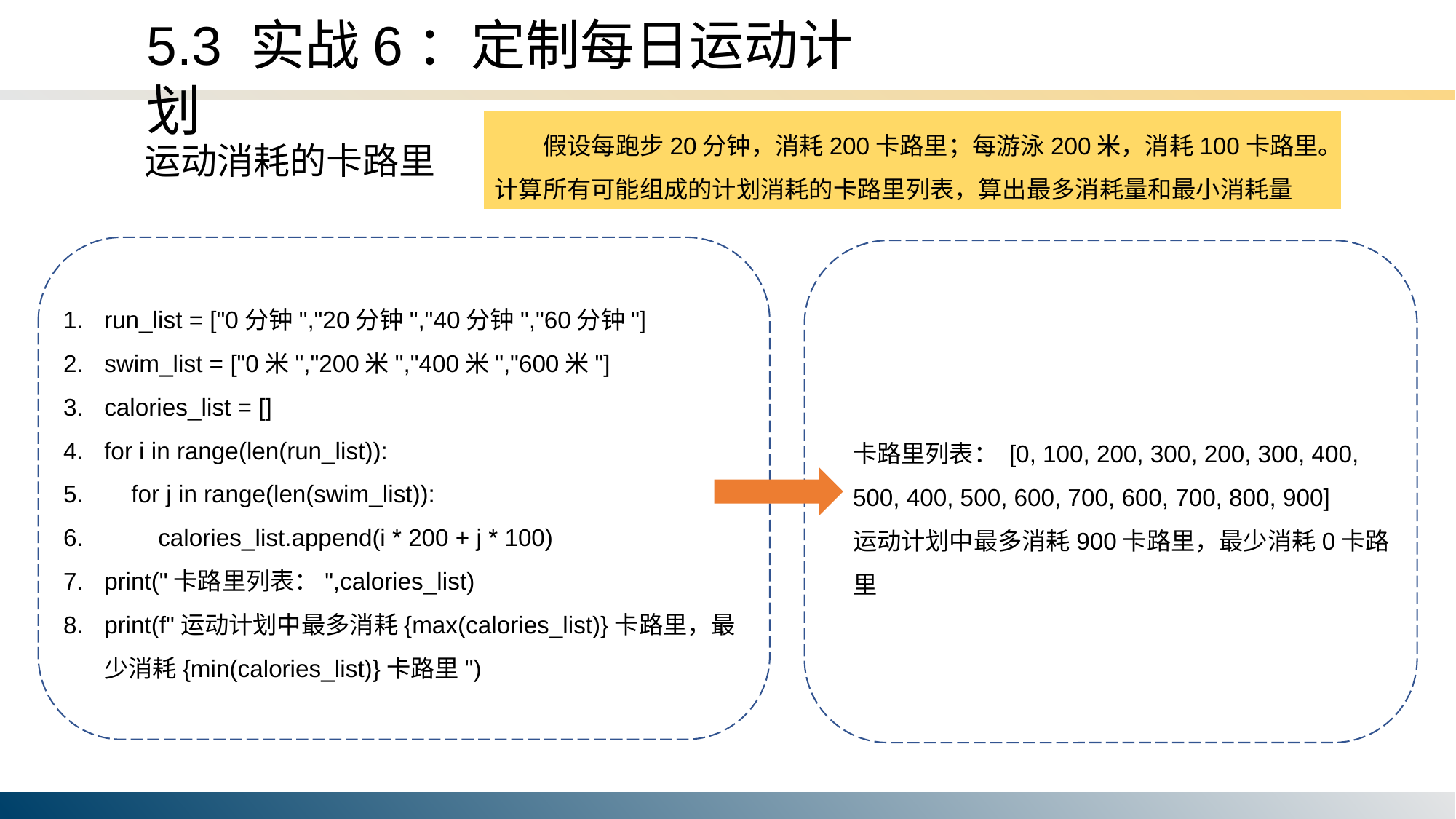

5.3 实战6：定制每日运动计划
假设每跑步20分钟，消耗200卡路里；每游泳200米，消耗100卡路里。计算所有可能组成的计划消耗的卡路里列表，算出最多消耗量和最小消耗量
运动消耗的卡路里

run_list = ["0分钟","20分钟","40分钟","60分钟"]
swim_list = ["0米","200米","400米","600米"]
calories_list = []
for i in range(len(run_list)):
    for j in range(len(swim_list)):
        calories_list.append(i * 200 + j * 100)
print("卡路里列表：",calories_list)
print(f"运动计划中最多消耗{max(calories_list)}卡路里，最少消耗{min(calories_list)}卡路里")
卡路里列表： [0, 100, 200, 300, 200, 300, 400, 500, 400, 500, 600, 700, 600, 700, 800, 900]
运动计划中最多消耗900卡路里，最少消耗0卡路里